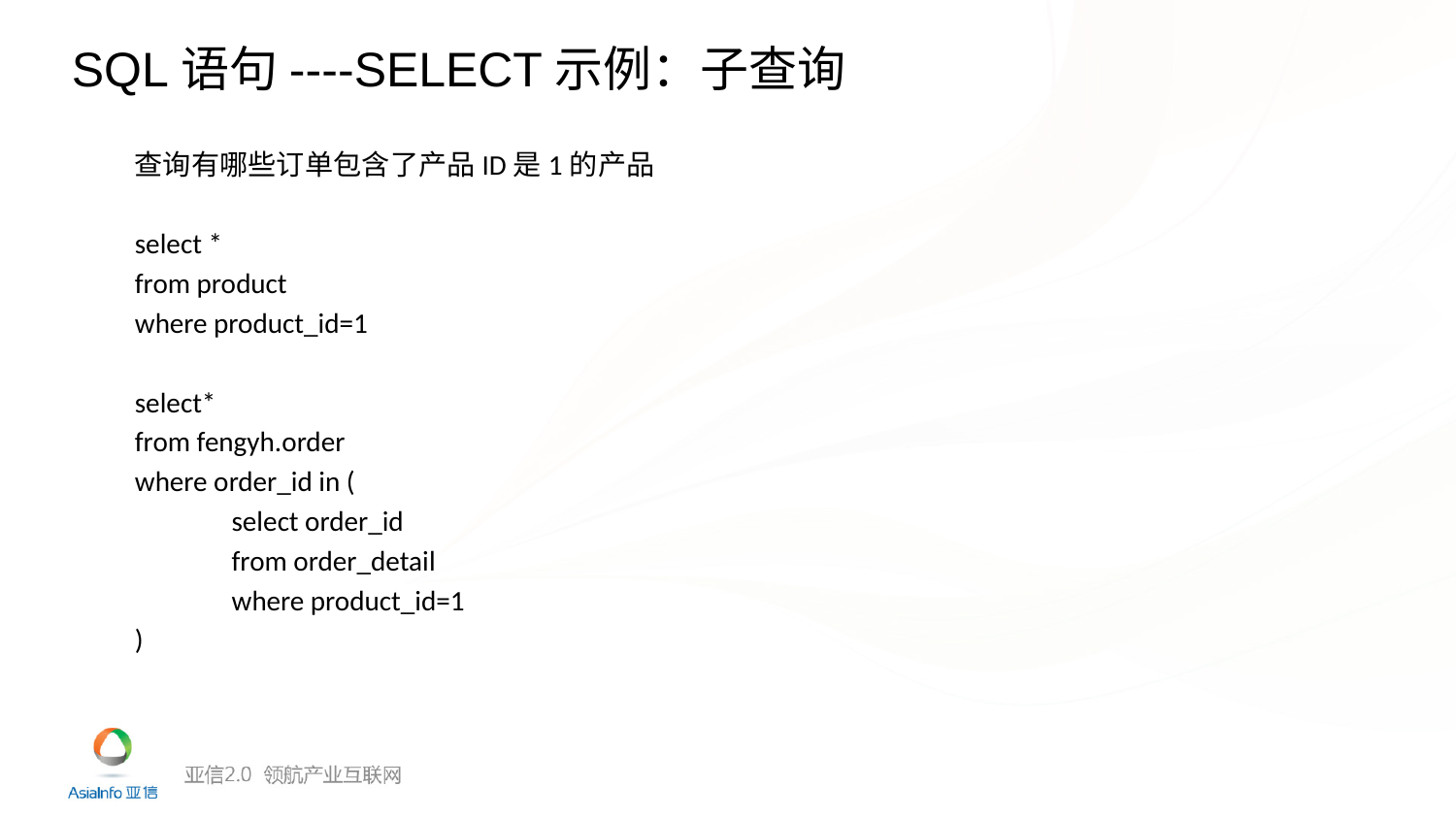

SQL语句----SELECT示例：子查询

查询有哪些订单包含了产品ID是1的产品

select *
from product
where product_id=1

select*
from fengyh.order
where order_id in (
	select order_id
	from order_detail
	where product_id=1
)